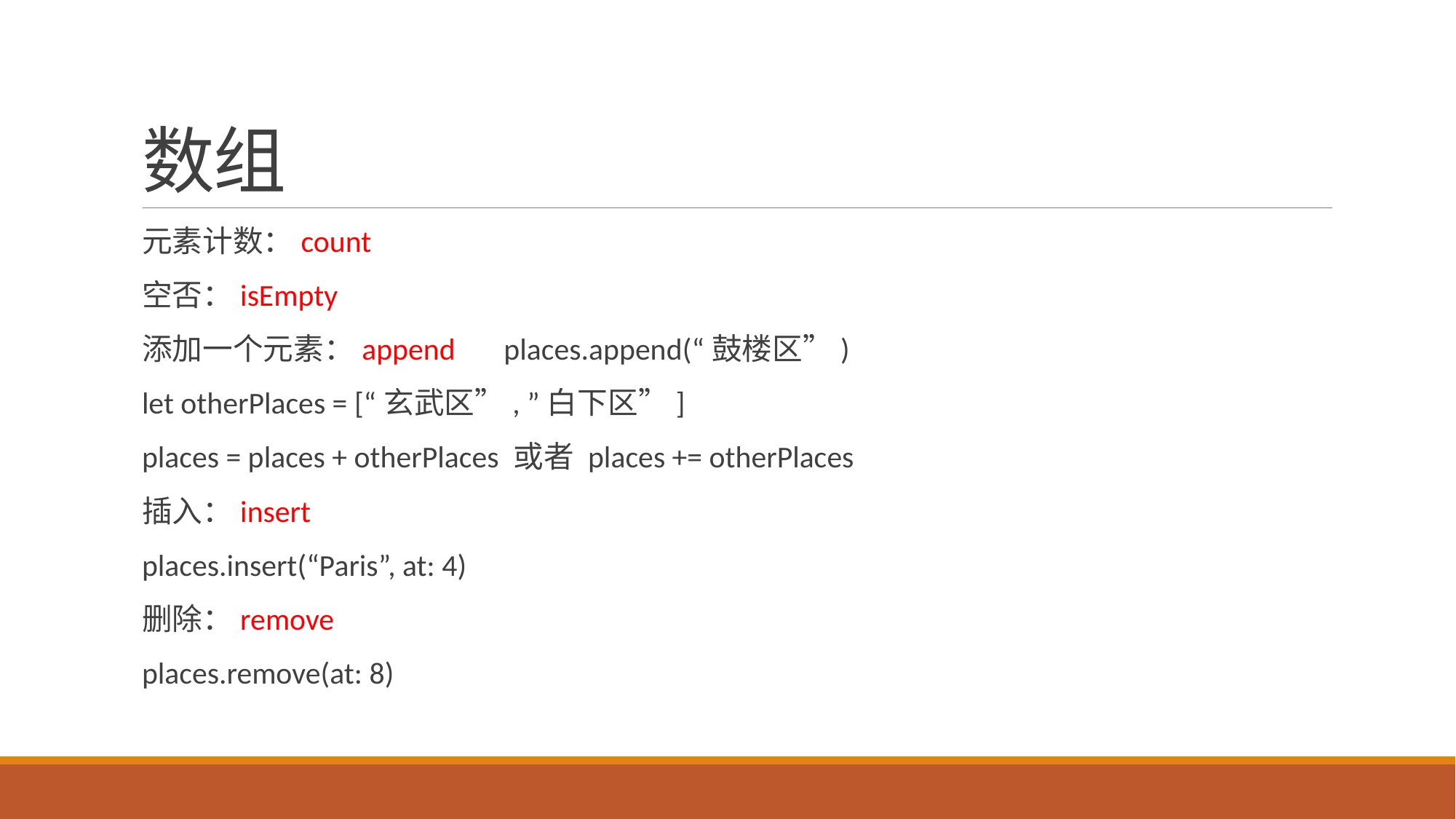

# 数组
元素计数：count
空否：isEmpty
添加一个元素：append       places.append(“鼓楼区”)
let otherPlaces = [“玄武区”, ”白下区”]
places = places + otherPlaces 或者 places += otherPlaces
插入：insert
places.insert(“Paris”, at: 4)
删除：remove
places.remove(at: 8)